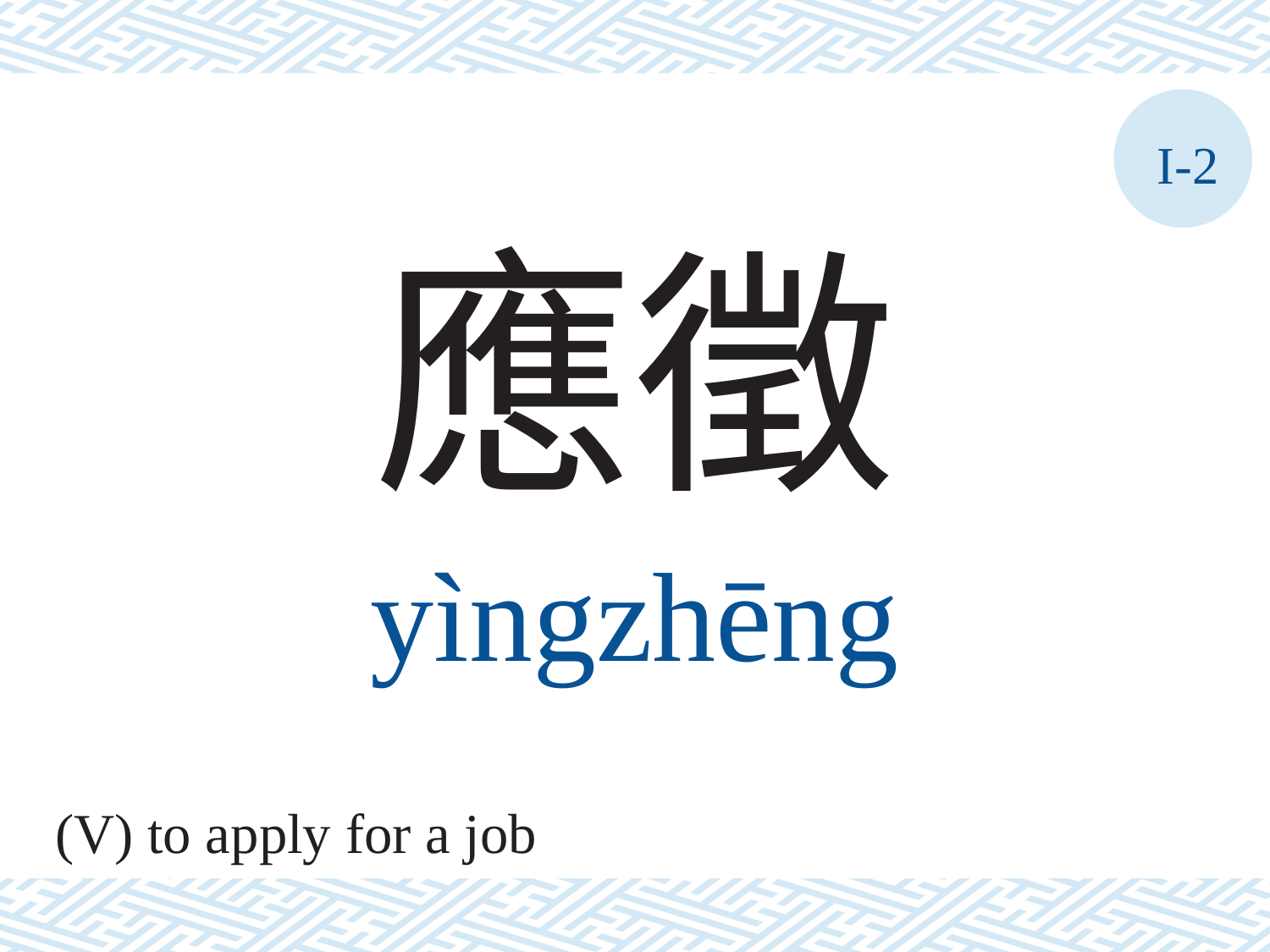

I-2
應徵
yìngzhēng
(V) to apply for a job